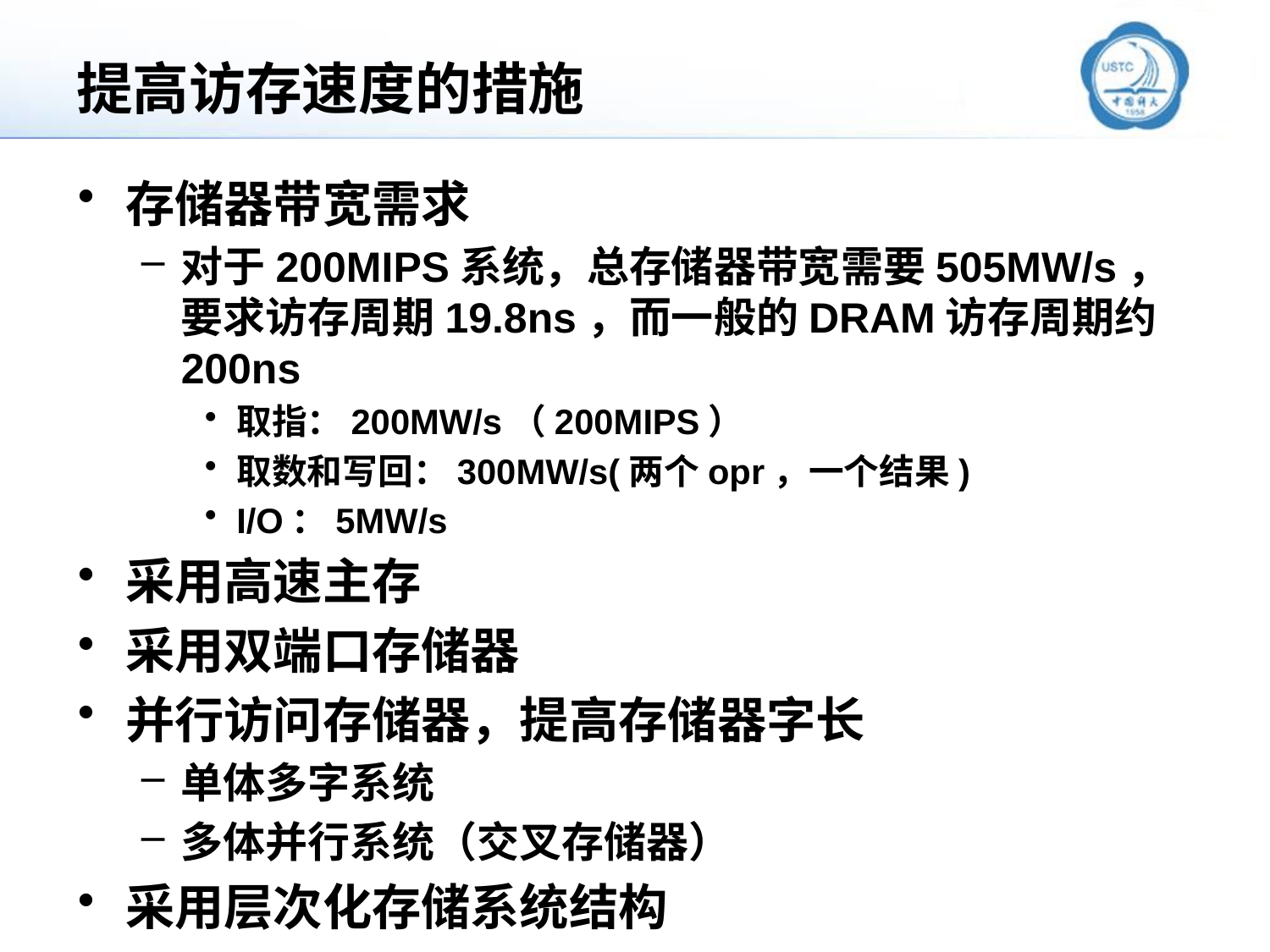

# 提高访存速度的措施
存储器带宽需求
对于200MIPS系统，总存储器带宽需要505MW/s，要求访存周期19.8ns，而一般的DRAM访存周期约200ns
取指：200MW/s（200MIPS）
取数和写回：300MW/s(两个opr，一个结果)
I/O：5MW/s
采用高速主存
采用双端口存储器
并行访问存储器，提高存储器字长
单体多字系统
多体并行系统（交叉存储器）
采用层次化存储系统结构